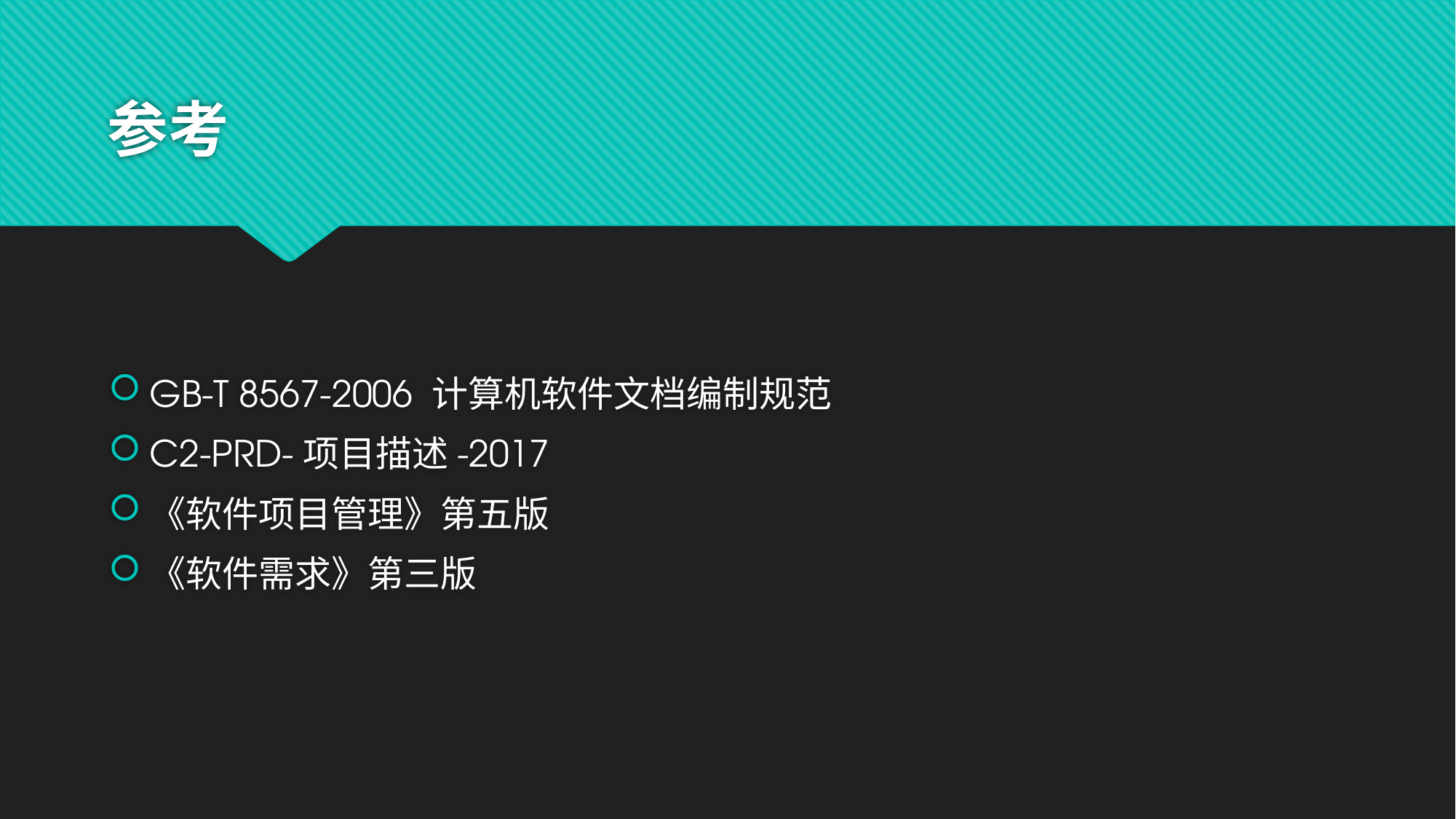

# 参考
GB-T 8567-2006 计算机软件文档编制规范
C2-PRD-项目描述-2017
《软件项目管理》第五版
《软件需求》第三版